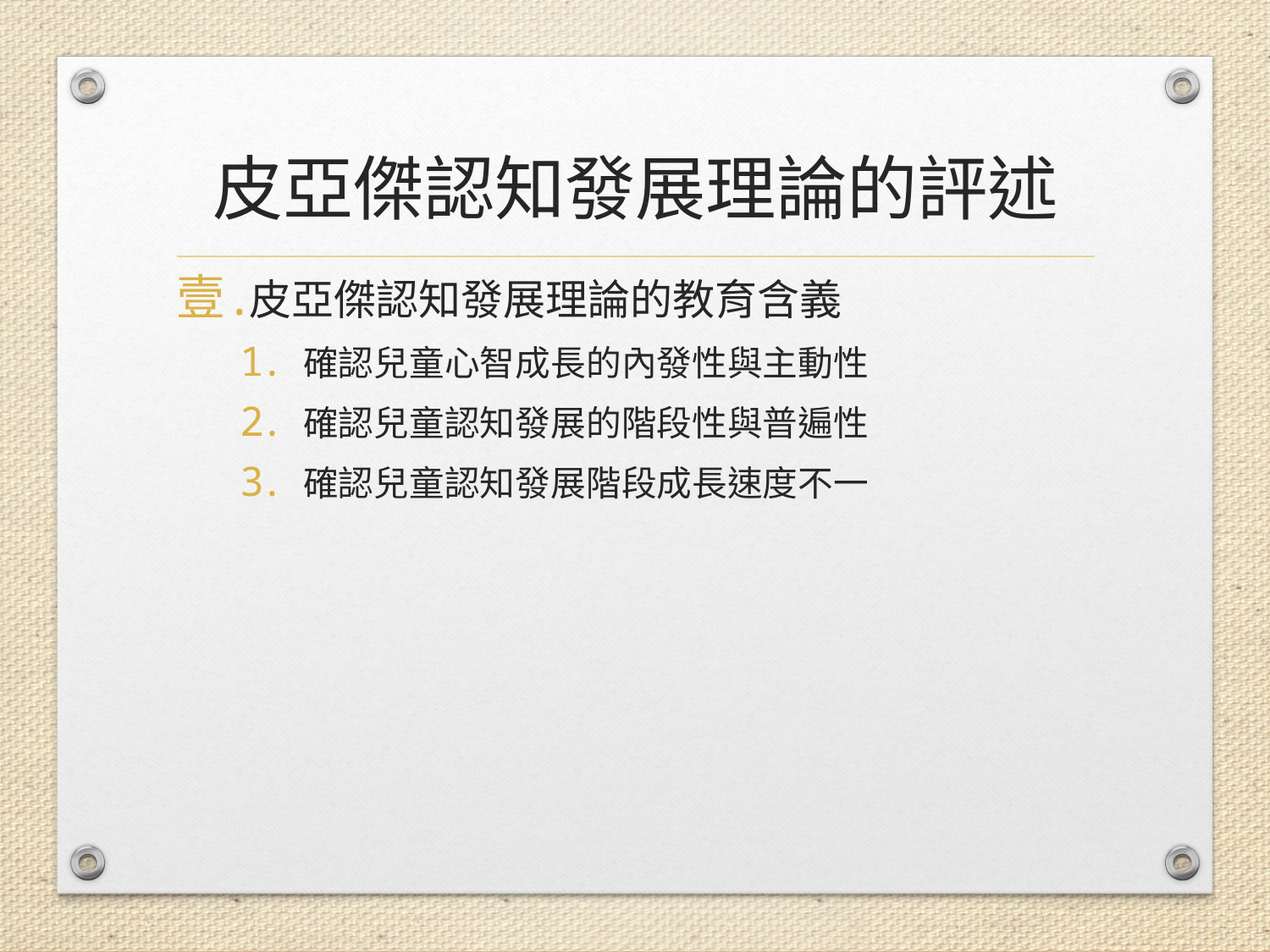

# 皮亞傑認知發展理論的評述
皮亞傑認知發展理論的教育含義
確認兒童心智成長的內發性與主動性
確認兒童認知發展的階段性與普遍性
確認兒童認知發展階段成長速度不一